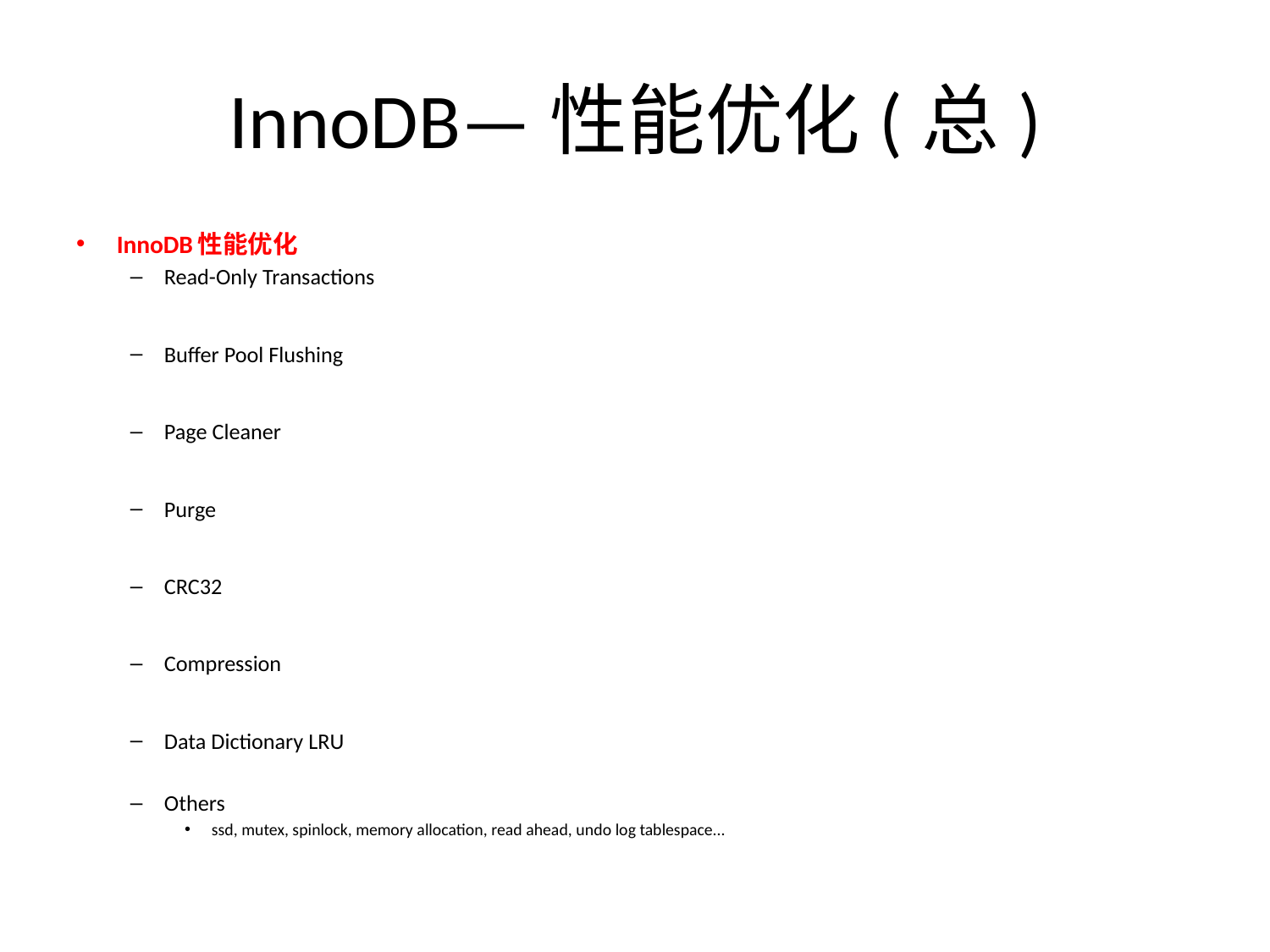

# InnoDB—性能优化(总)
InnoDB性能优化
Read-Only Transactions

Buffer Pool Flushing

Page Cleaner

Purge

CRC32

Compression

Data Dictionary LRU

Others
ssd, mutex, spinlock, memory allocation, read ahead, undo log tablespace...